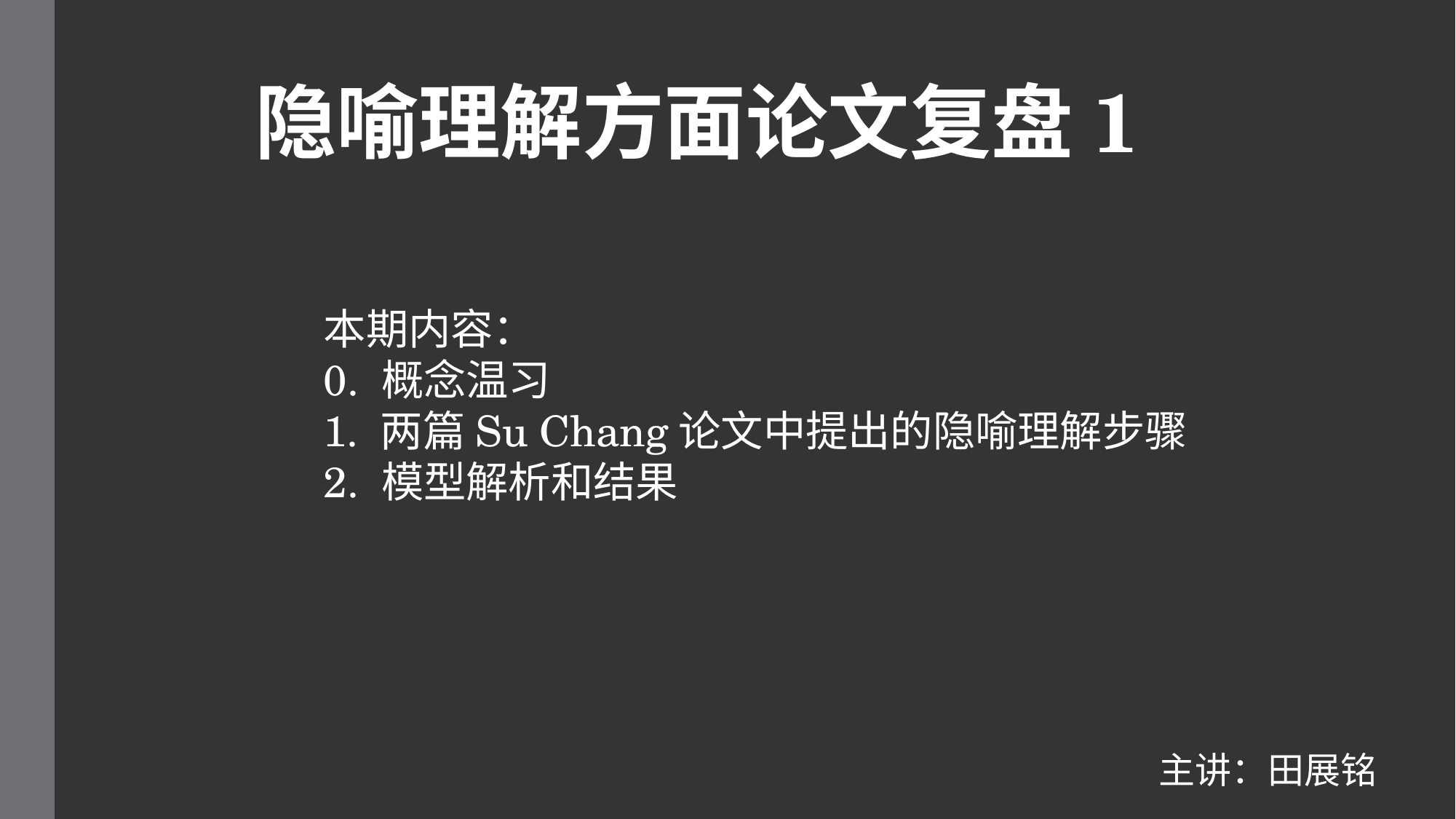

隐喻理解方面论文复盘1
本期内容：
0. 概念温习
1. 两篇Su Chang论文中提出的隐喻理解步骤
2. 模型解析和结果
主讲：田展铭